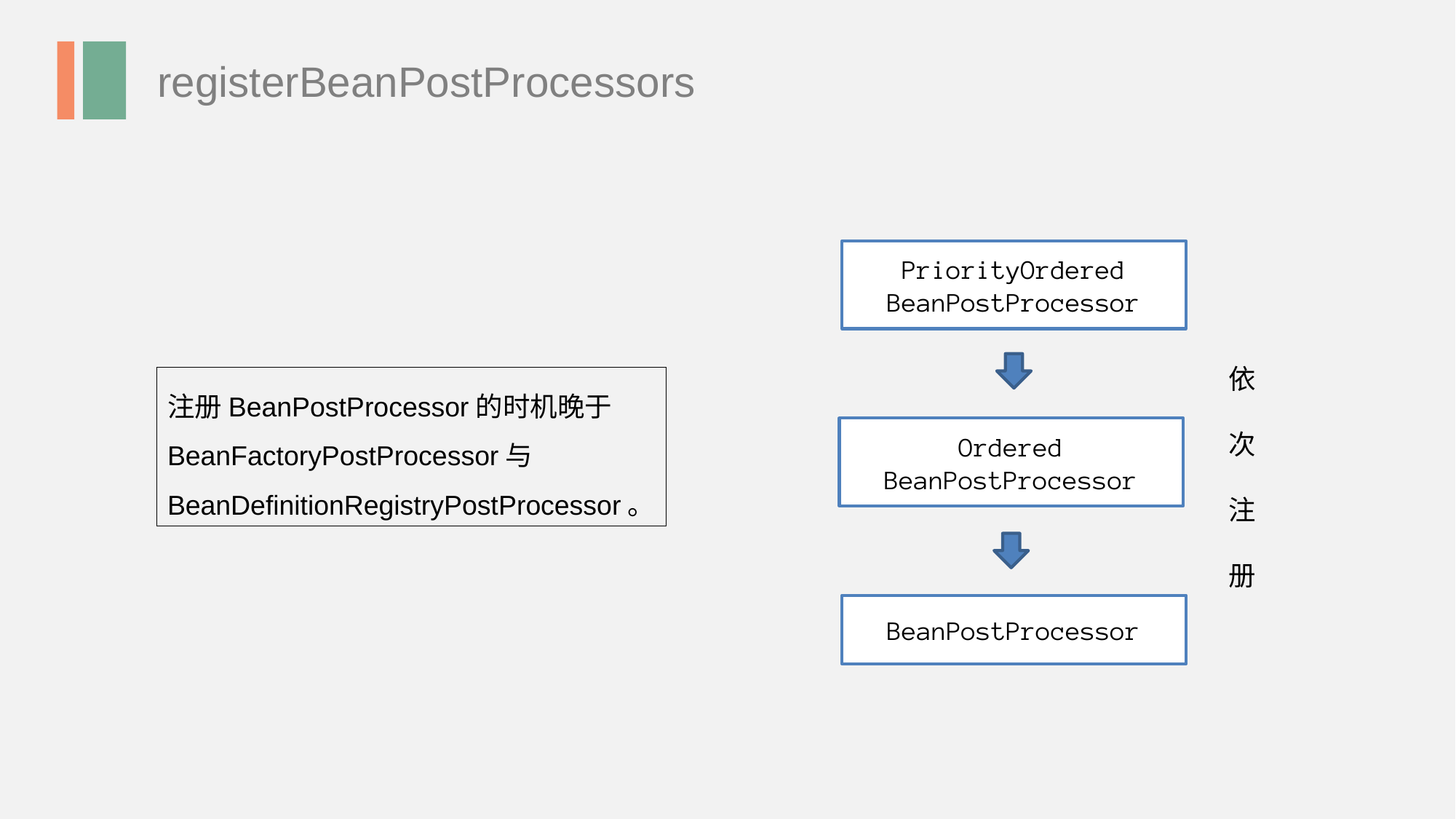

registerBeanPostProcessors
PriorityOrdered
BeanPostProcessor
依次注册

注册BeanPostProcessor的时机晚于
BeanFactoryPostProcessor与
BeanDefinitionRegistryPostProcessor。
Ordered
BeanPostProcessor

BeanPostProcessor